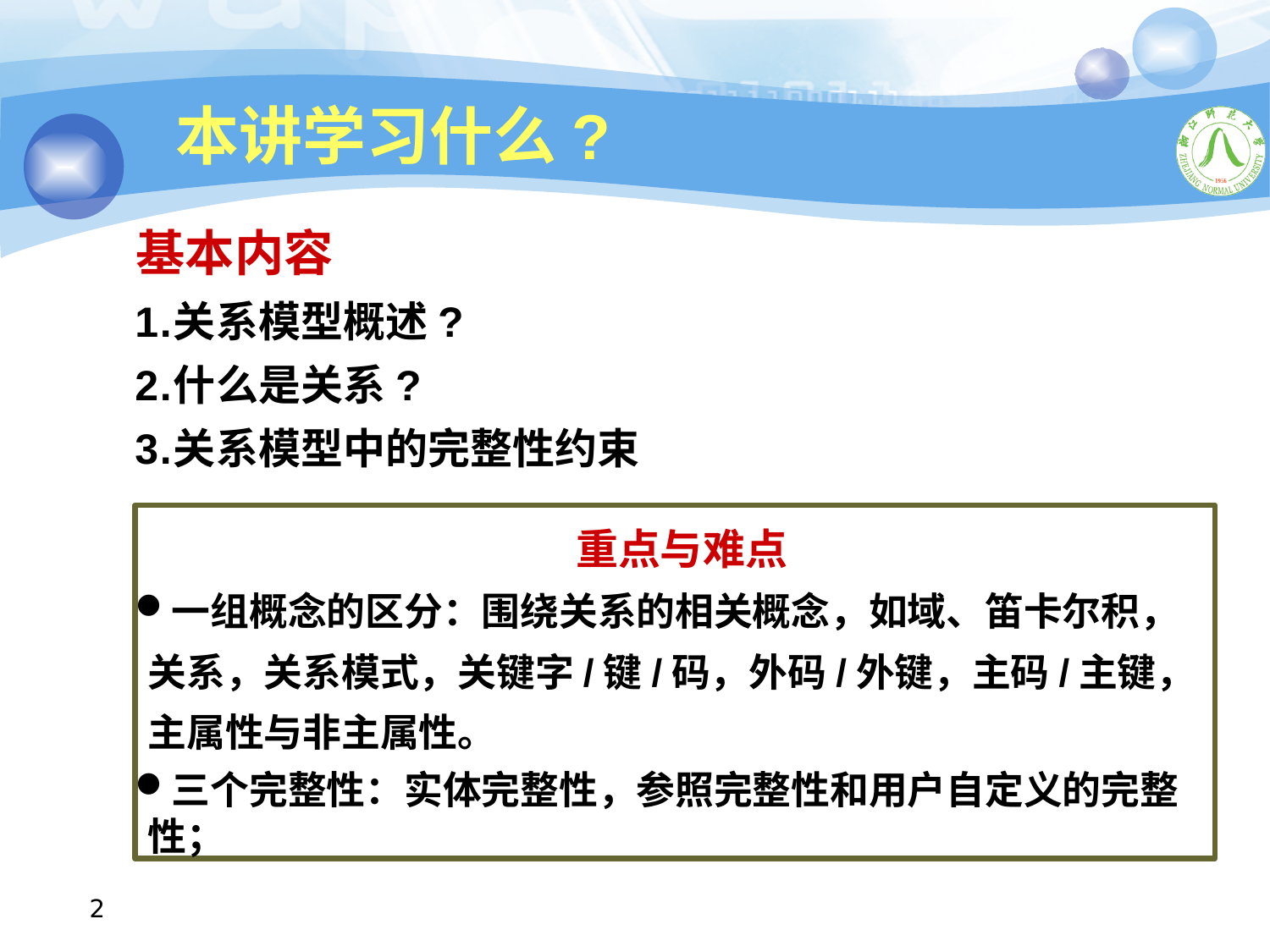

# 本讲学习什么?
基本内容
关系模型概述?
什么是关系?
关系模型中的完整性约束
重点与难点
一组概念的区分：围绕关系的相关概念，如域、笛卡尔积，关系，关系模式，关键字/键/码，外码/外键，主码/主键，主属性与非主属性。
三个完整性：实体完整性，参照完整性和用户自定义的完整性；
2